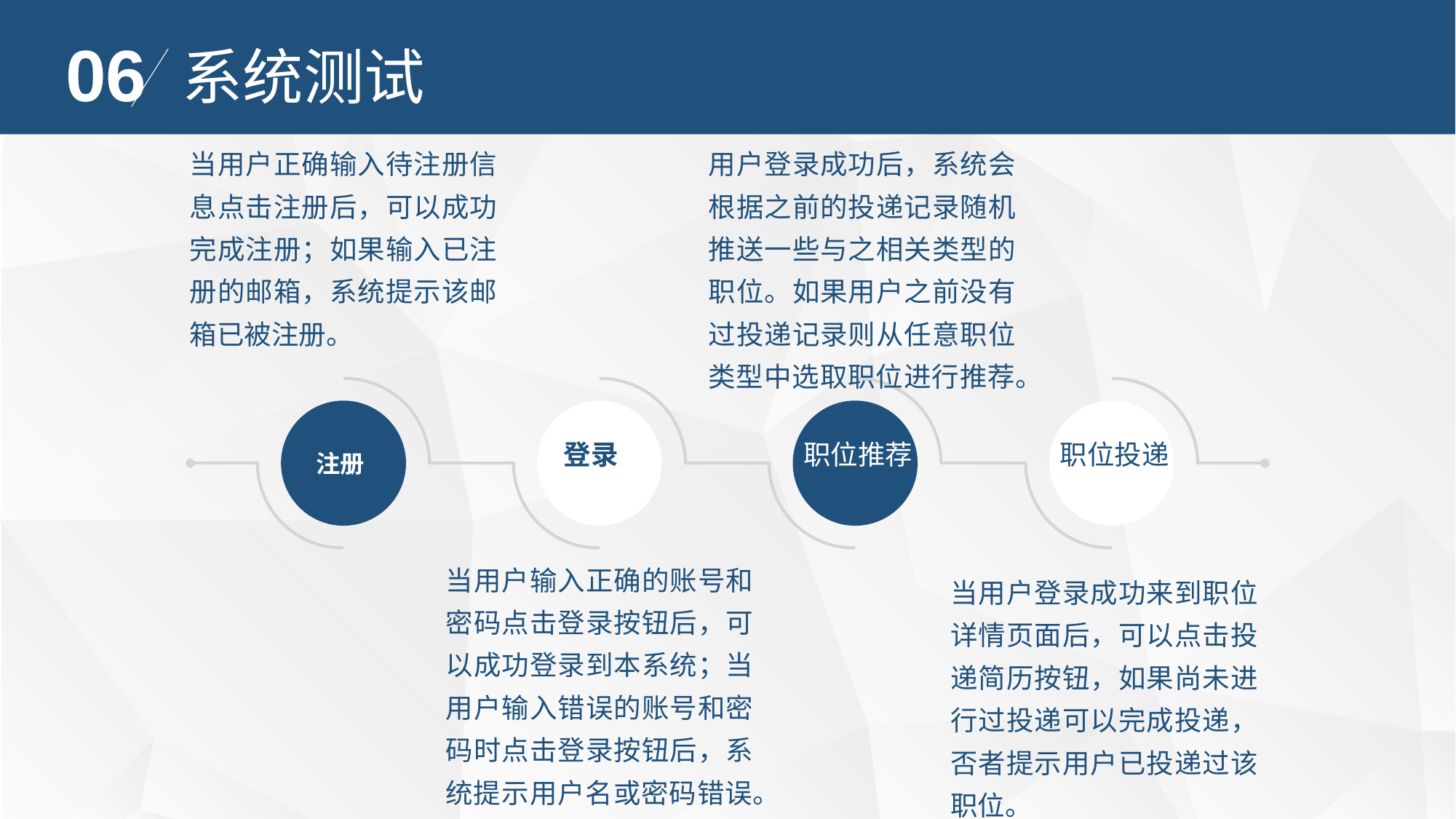

06
系统测试
当用户正确输入待注册信息点击注册后，可以成功完成注册；如果输入已注册的邮箱，系统提示该邮箱已被注册。
用户登录成功后，系统会根据之前的投递记录随机推送一些与之相关类型的职位。如果用户之前没有过投递记录则从任意职位类型中选取职位进行推荐。

登录
职位推荐
职位投递
注册
当用户输入正确的账号和密码点击登录按钮后，可以成功登录到本系统；当用户输入错误的账号和密码时点击登录按钮后，系统提示用户名或密码错误。
当用户登录成功来到职位详情页面后，可以点击投递简历按钮，如果尚未进行过投递可以完成投递，否者提示用户已投递过该职位。